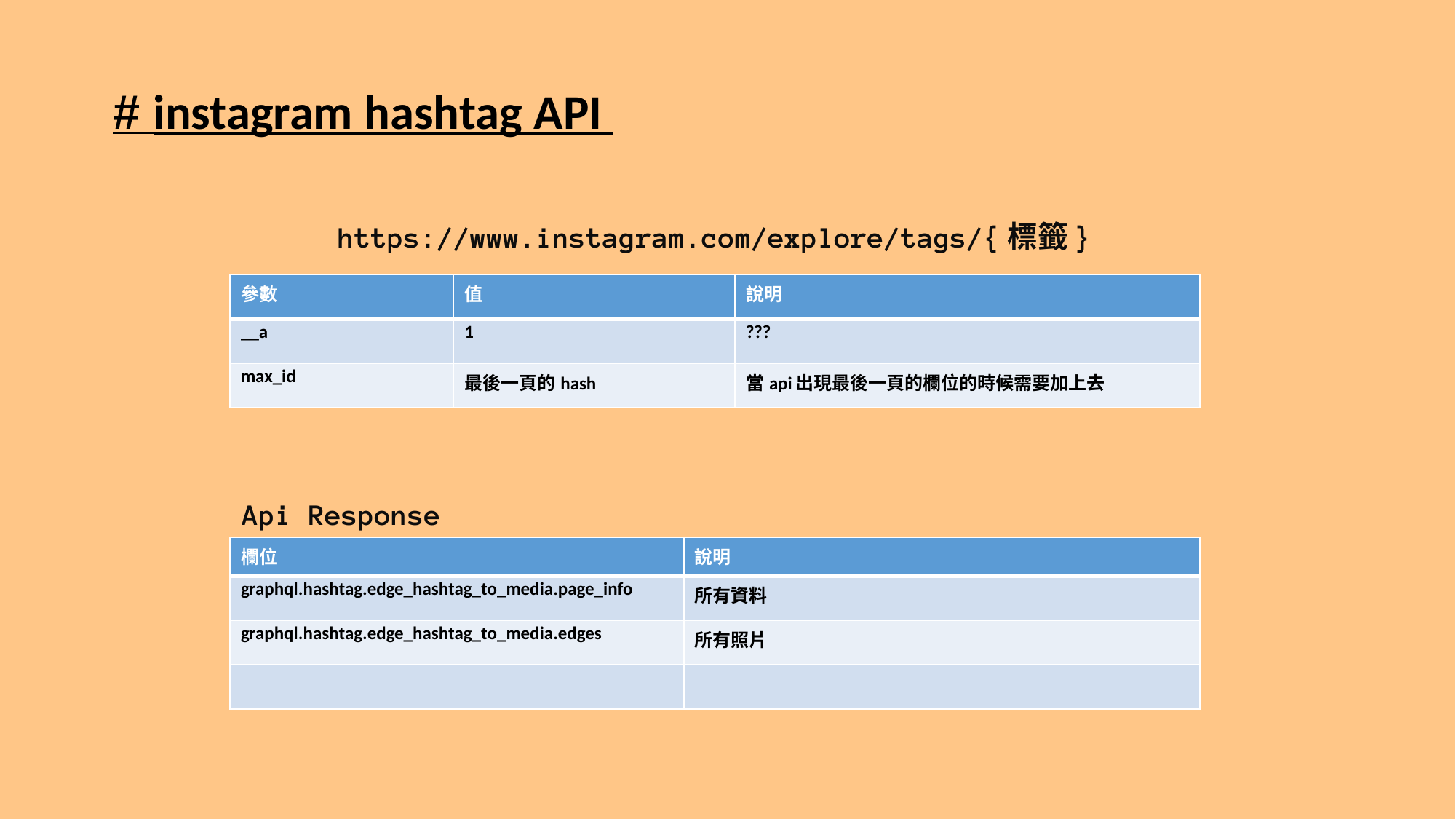

# instagram hashtag API
https://www.instagram.com/explore/tags/{標籤}
| 參數 | 值 | 說明 |
| --- | --- | --- |
| \_\_a | 1 | ??? |
| max\_id | 最後一頁的hash | 當api出現最後一頁的欄位的時候需要加上去 |
Api Response
| 欄位 | 說明 |
| --- | --- |
| graphql.hashtag.edge\_hashtag\_to\_media.page\_info | 所有資料 |
| graphql.hashtag.edge\_hashtag\_to\_media.edges | 所有照片 |
|  |  |